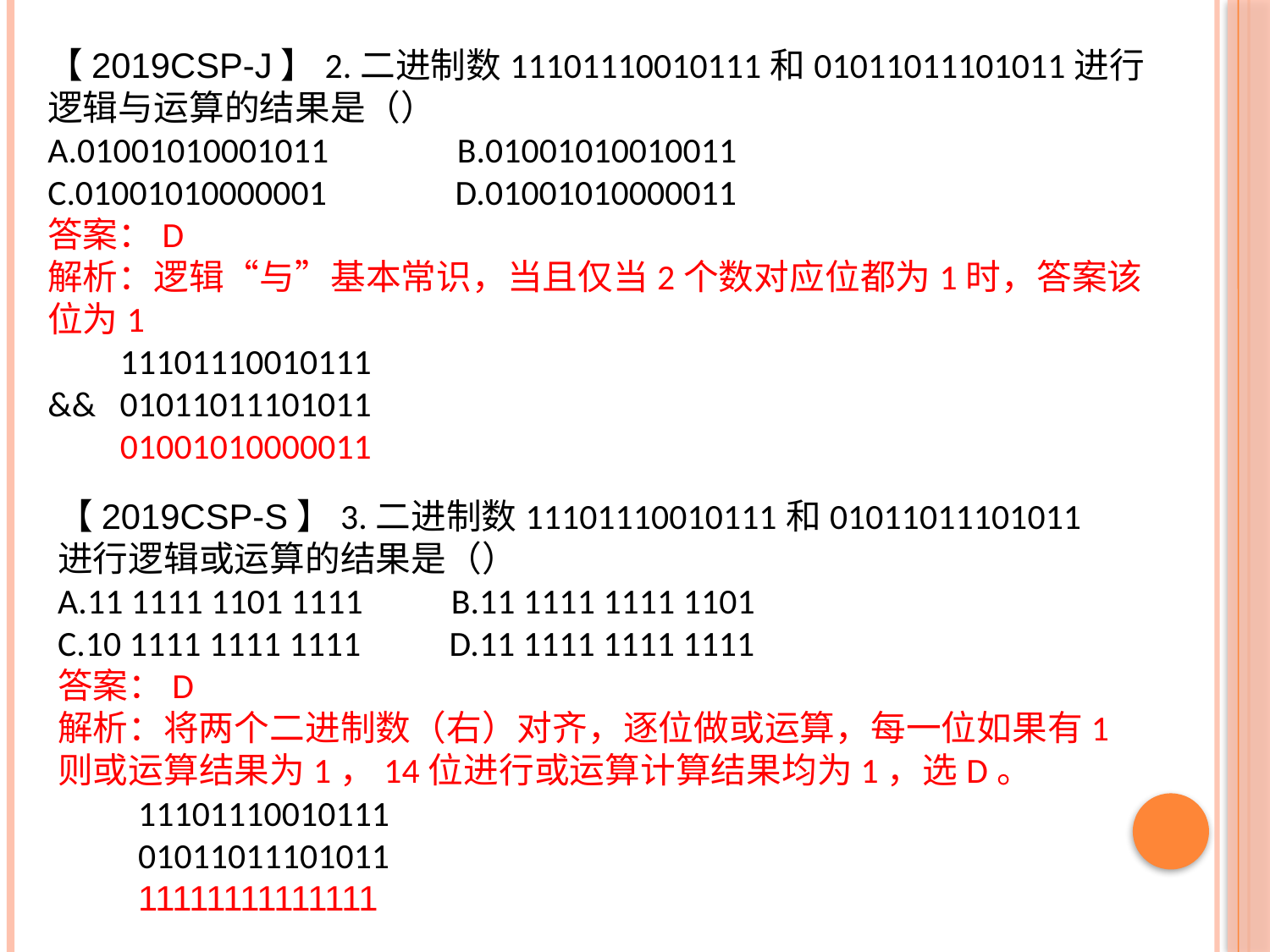

【2019CSP-J】2.二进制数11101110010111和01011011101011进行逻辑与运算的结果是（）
A.01001010001011                B.01001010010011
C.01001010000001                D.01001010000011
答案：D
解析：逻辑“与”基本常识，当且仅当2个数对应位都为1时，答案该位为1
         11101110010111
&&   01011011101011
         01001010000011
【2019CSP-S】3.二进制数11101110010111和01011011101011进行逻辑或运算的结果是（）
A.11 1111 1101 1111           B.11 1111 1111 1101
C.10 1111 1111 1111           D.11 1111 1111 1111
答案：D
解析：将两个二进制数（右）对齐，逐位做或运算，每一位如果有1则或运算结果为1，14位进行或运算计算结果均为1，选D。
          11101110010111
          01011011101011
          11111111111111